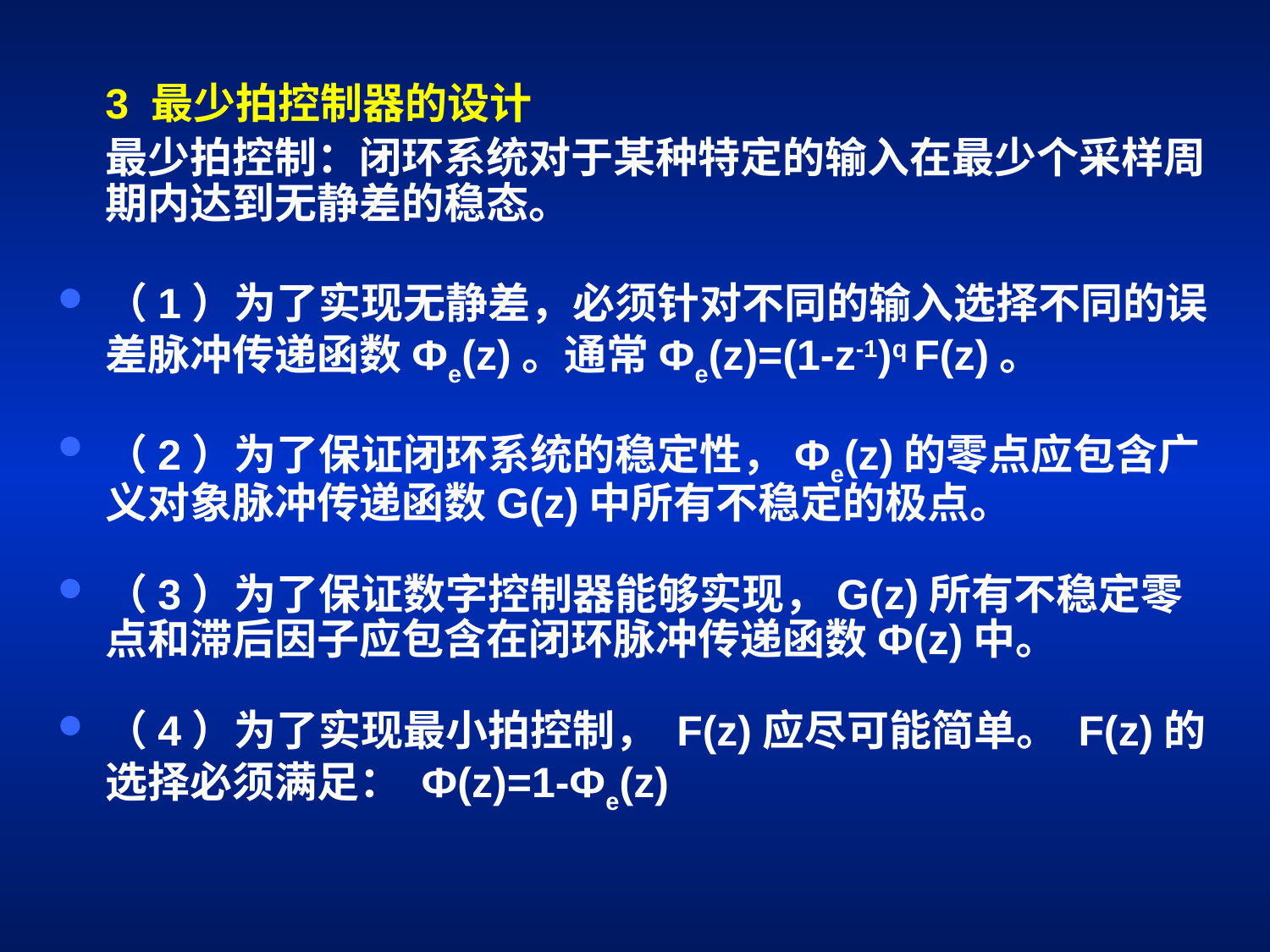

3 最少拍控制器的设计
	最少拍控制：闭环系统对于某种特定的输入在最少个采样周期内达到无静差的稳态。

（1）为了实现无静差，必须针对不同的输入选择不同的误差脉冲传递函数Фe(z)。通常Фe(z)=(1-z-1)q F(z)。

（2）为了保证闭环系统的稳定性，Фe(z)的零点应包含广义对象脉冲传递函数G(z)中所有不稳定的极点。

（3）为了保证数字控制器能够实现，G(z)所有不稳定零点和滞后因子应包含在闭环脉冲传递函数Ф(z)中。

（4）为了实现最小拍控制， F(z)应尽可能简单。 F(z)的选择必须满足： Ф(z)=1-Фe(z)